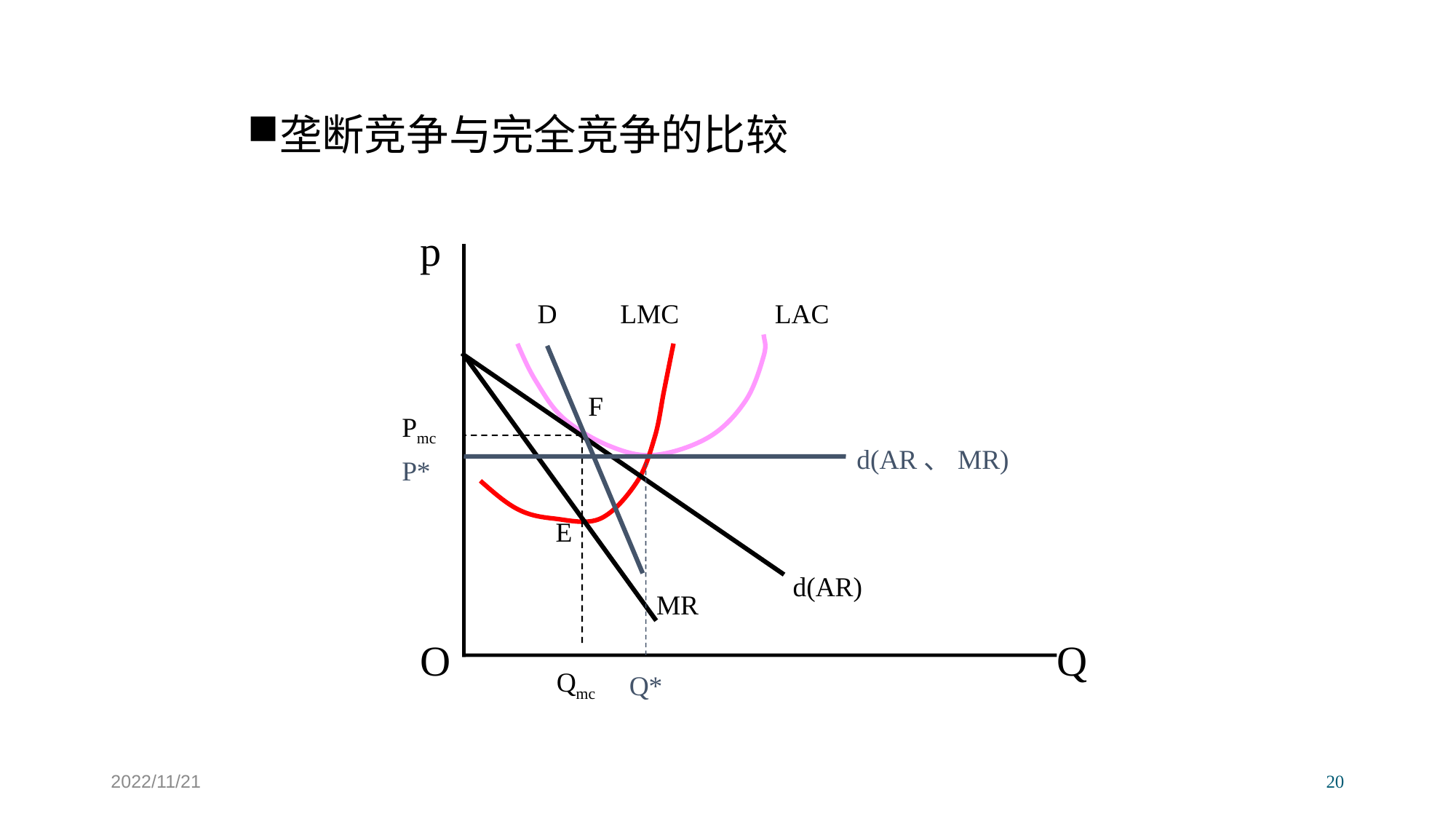

垄断竞争与完全竞争的比较

p

D
LMC
LAC

F
Pmc

d(AR、MR)
P*

E
d(AR)
MR
O
Q

Qmc
Q*
2022/11/21
20